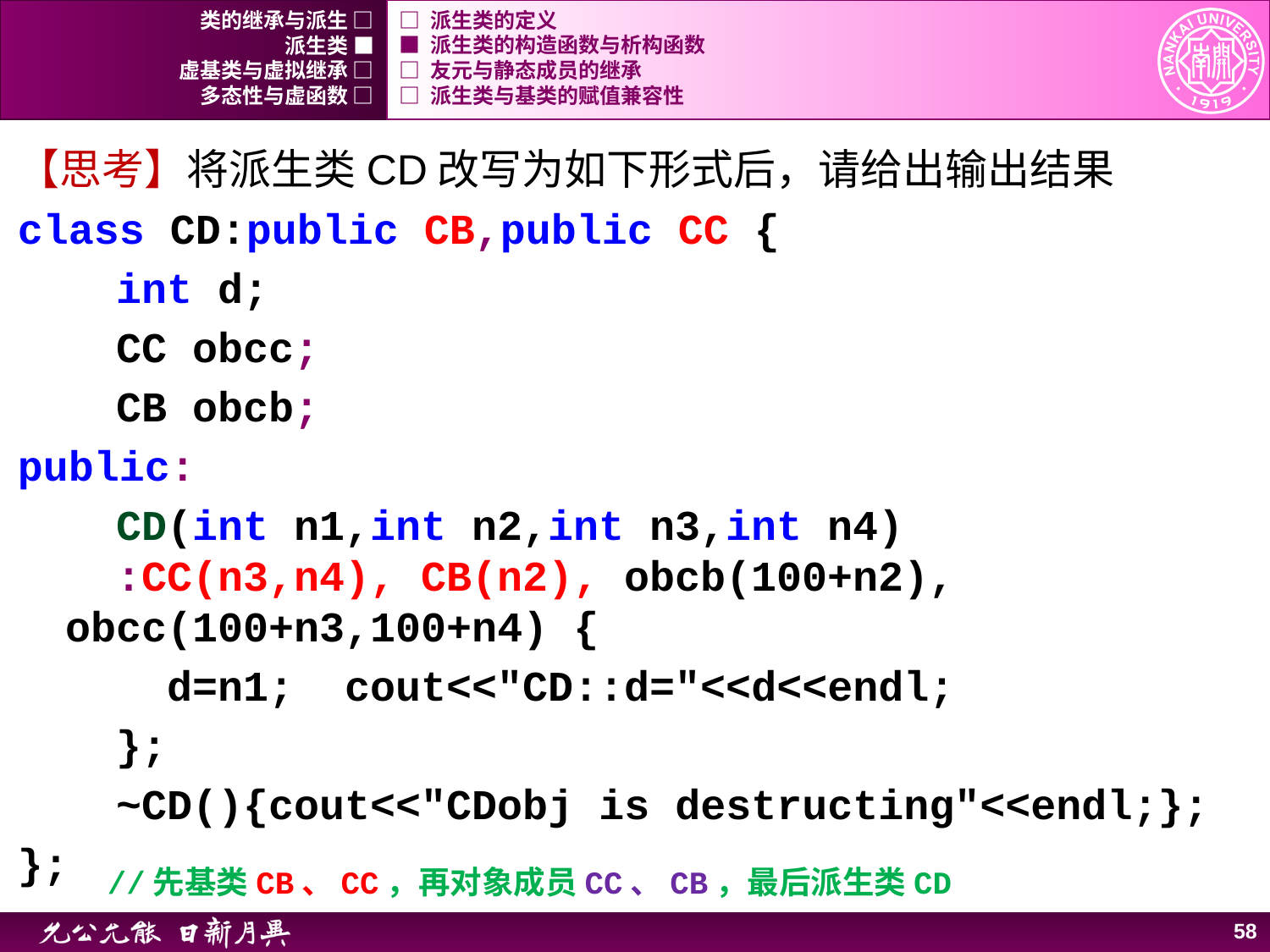

类的继承与派生 □
□ 派生类的定义
派生类 ■
■ 派生类的构造函数与析构函数
虚基类与虚拟继承 □
□ 友元与静态成员的继承
多态性与虚函数 □
□ 派生类与基类的赋值兼容性
【思考】将派生类CD改写为如下形式后，请给出输出结果
class CD:public CB,public CC {
	  int d;
	  CC obcc;
	  CB obcb;
public:
	  CD(int n1,int n2,int n3,int n4)		  :CC(n3,n4), CB(n2), obcb(100+n2),     obcc(100+n3,100+n4) {
	    d=n1;	 cout<<"CD::d="<<d<<endl;
	  };
	  ~CD(){cout<<"CDobj is destructing"<<endl;};
};

//先基类CB、CC，再对象成员CC、CB，最后派生类CD
58